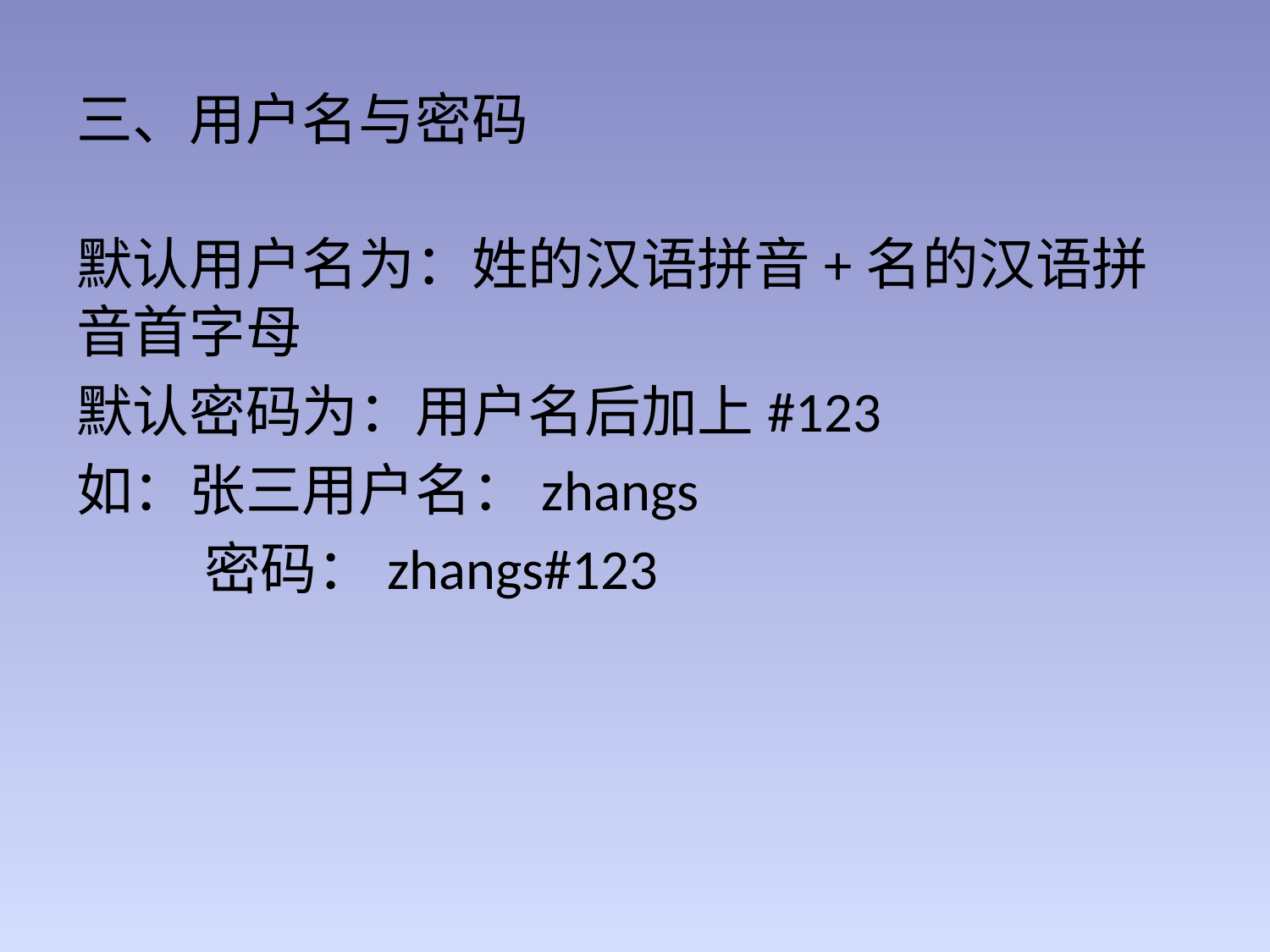

# 三、用户名与密码
默认用户名为：姓的汉语拼音+名的汉语拼音首字母
默认密码为：用户名后加上#123
如：张三用户名：zhangs
         密码：zhangs#123